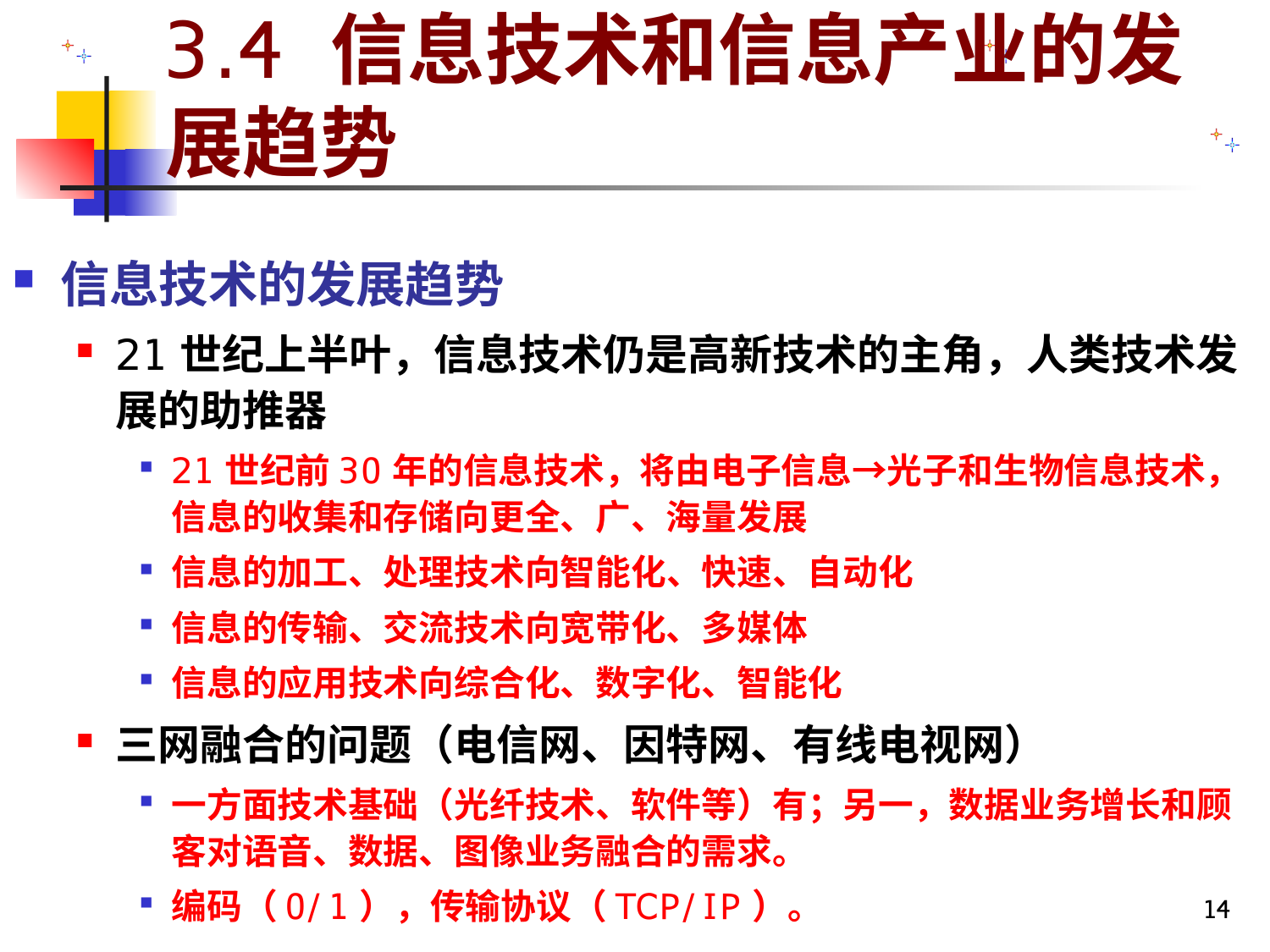

# 3.4 信息技术和信息产业的发展趋势
信息技术的发展趋势
21世纪上半叶，信息技术仍是高新技术的主角，人类技术发展的助推器
21世纪前30年的信息技术，将由电子信息→光子和生物信息技术，信息的收集和存储向更全、广、海量发展
信息的加工、处理技术向智能化、快速、自动化
信息的传输、交流技术向宽带化、多媒体
信息的应用技术向综合化、数字化、智能化
三网融合的问题（电信网、因特网、有线电视网）
一方面技术基础（光纤技术、软件等）有；另一，数据业务增长和顾客对语音、数据、图像业务融合的需求。
编码（0/1），传输协议（TCP/IP）。
14